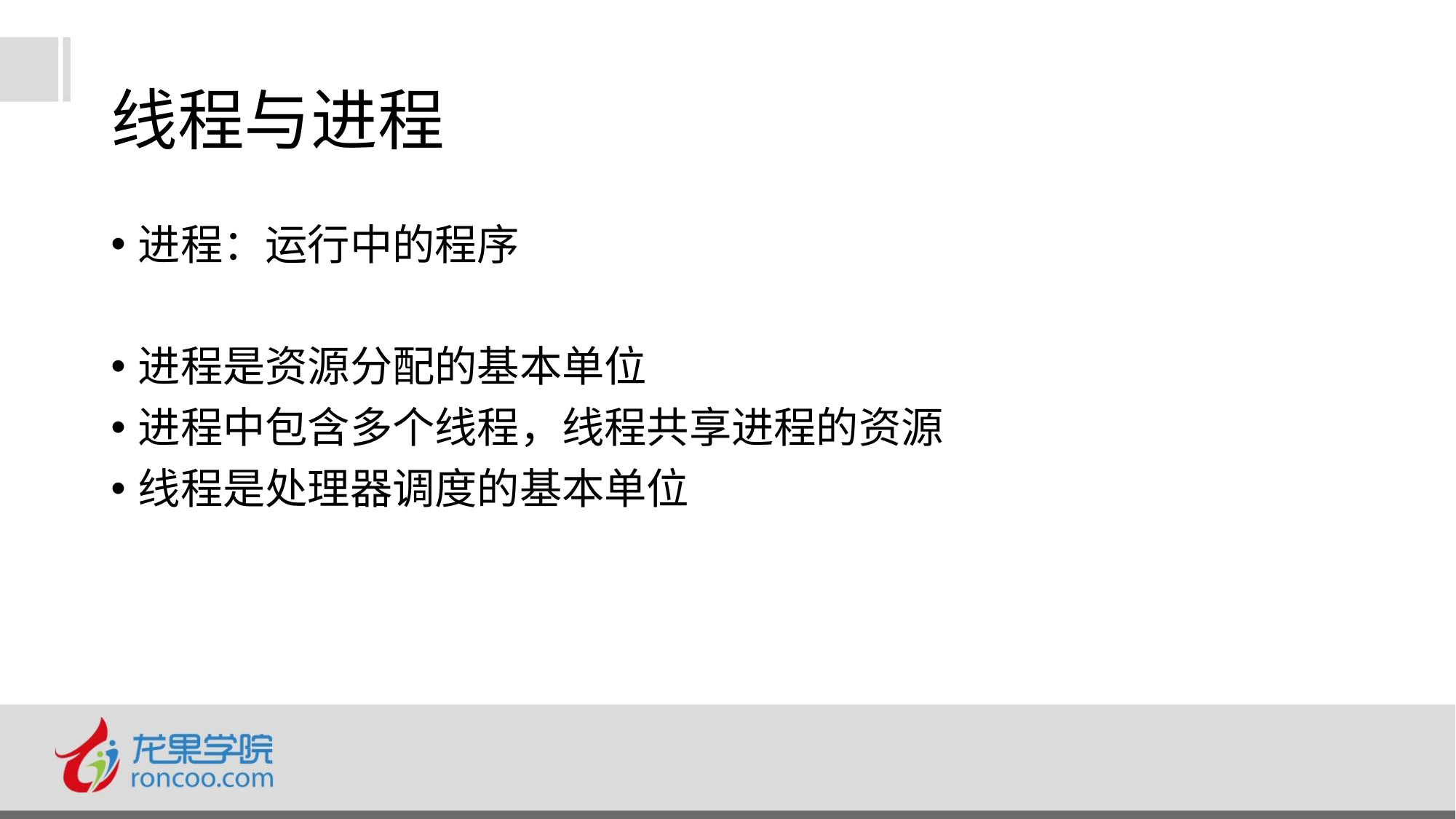

# 线程与进程
进程：运行中的程序

进程是资源分配的基本单位
进程中包含多个线程，线程共享进程的资源
线程是处理器调度的基本单位